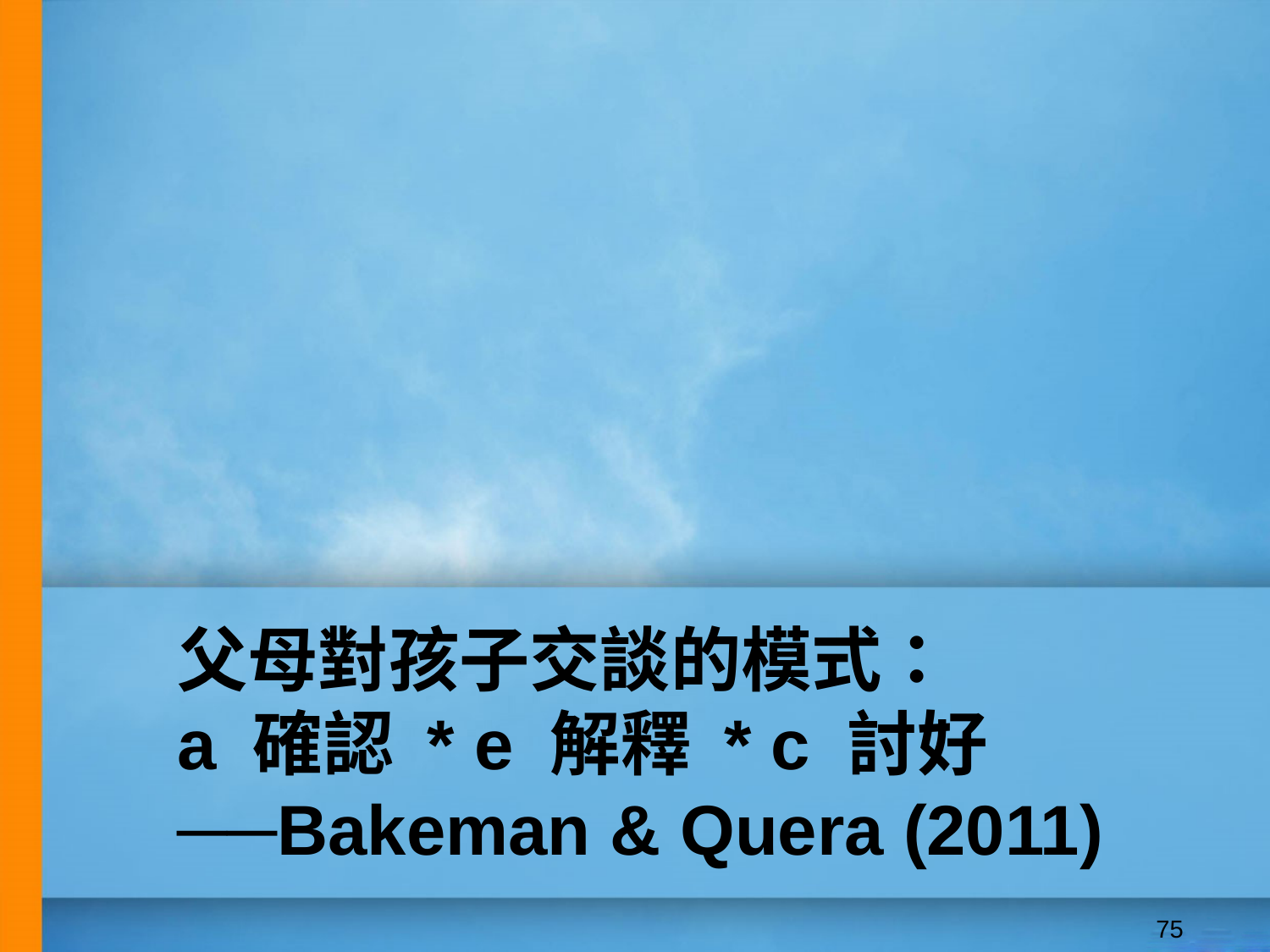

# 父母對孩子交談的模式：
a 確認 * e 解釋 * c 討好
──Bakeman & Quera (2011)
75